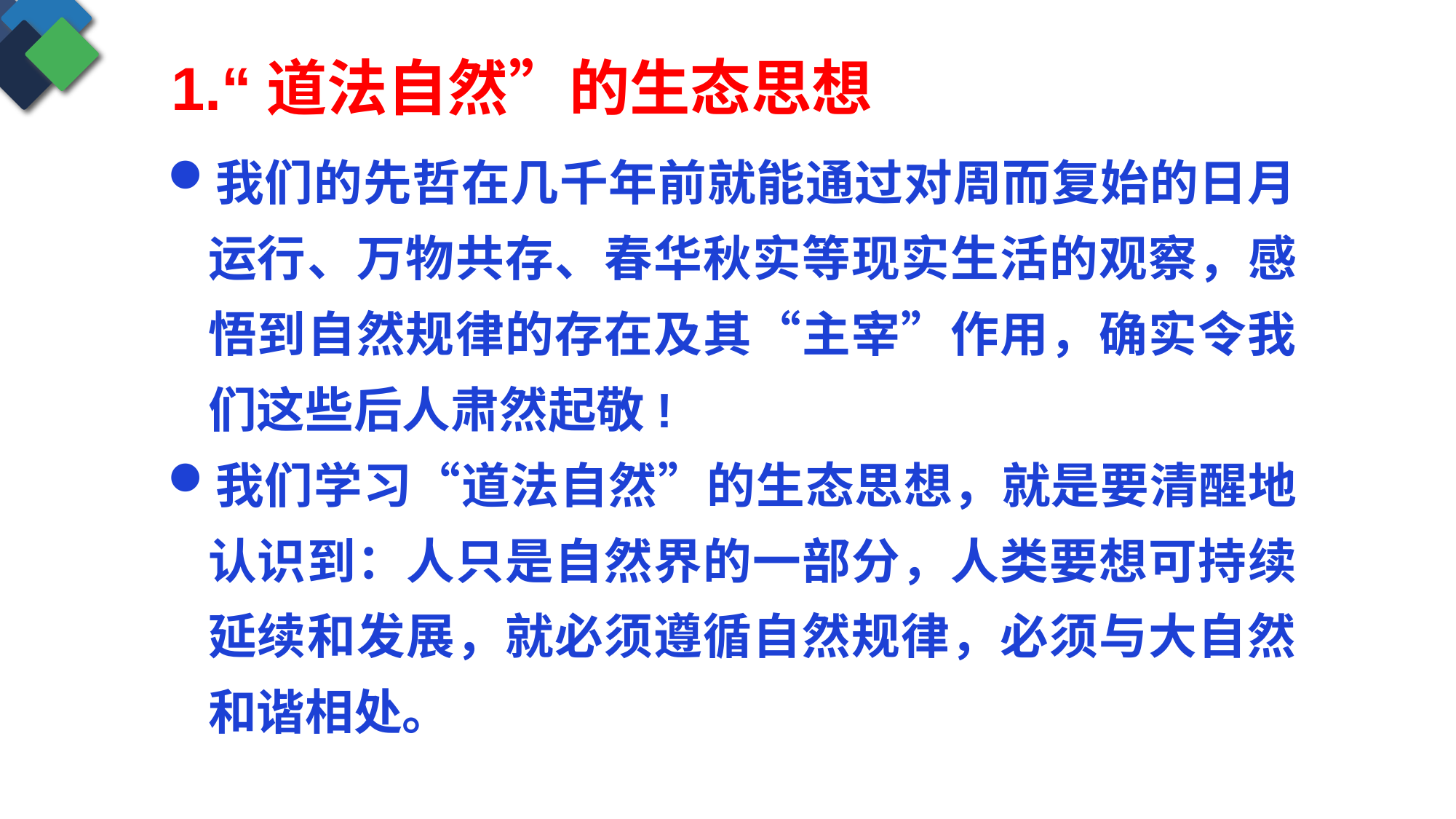

1.“道法自然”的生态思想
我们的先哲在几千年前就能通过对周而复始的日月运行、万物共存、春华秋实等现实生活的观察，感悟到自然规律的存在及其“主宰”作用，确实令我们这些后人肃然起敬!
我们学习“道法自然”的生态思想，就是要清醒地认识到：人只是自然界的一部分，人类要想可持续延续和发展，就必须遵循自然规律，必须与大自然和谐相处。